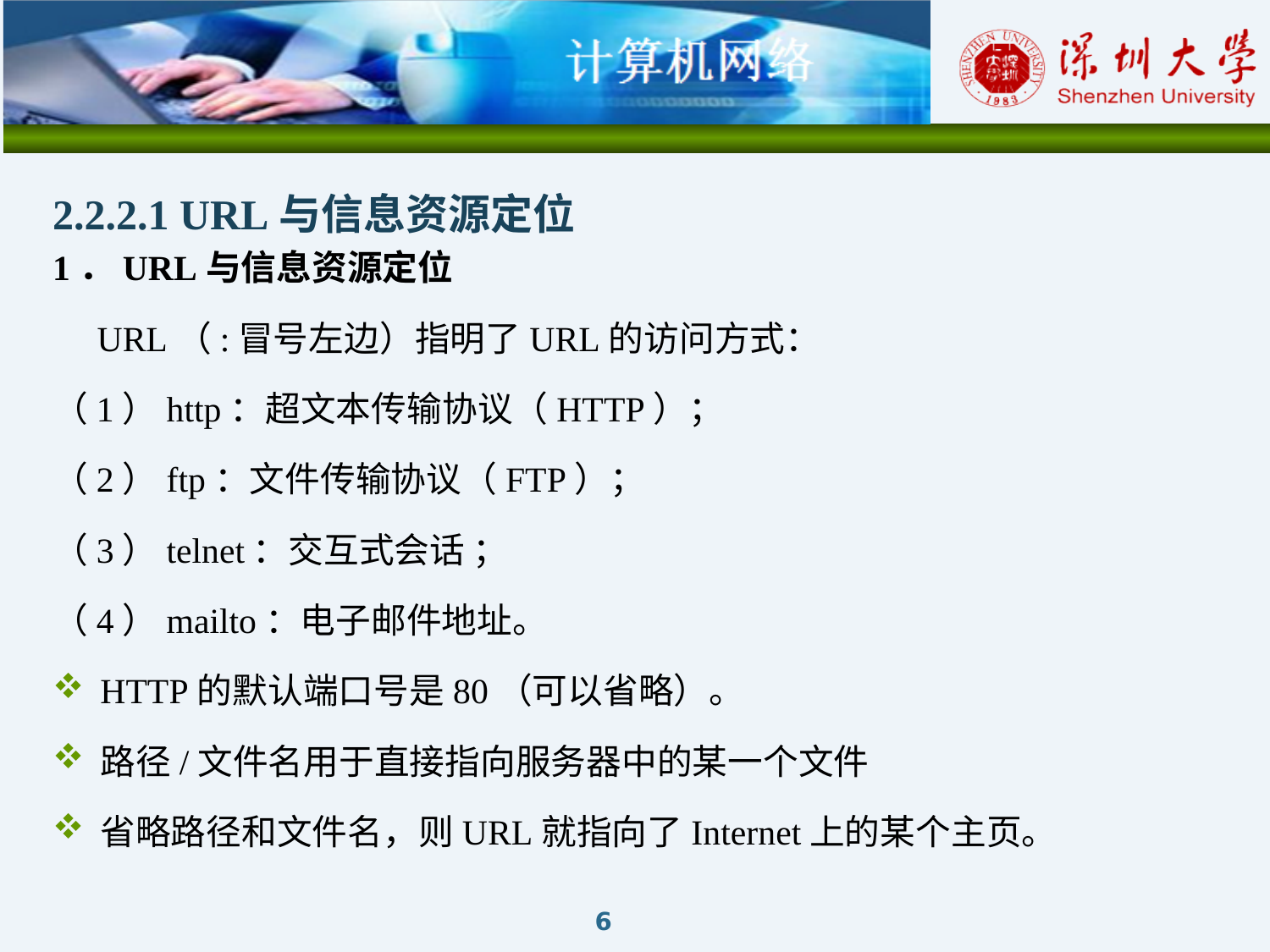

2.2.2.1 URL与信息资源定位
1．URL与信息资源定位
     URL（:冒号左边）指明了URL的访问方式：
（1）http：超文本传输协议（HTTP）；
（2）ftp：文件传输协议（FTP）；
（3）telnet：交互式会话 ；
（4）mailto：电子邮件地址。
HTTP的默认端口号是80（可以省略）。
路径/文件名用于直接指向服务器中的某一个文件
省略路径和文件名，则URL就指向了Internet上的某个主页。

6